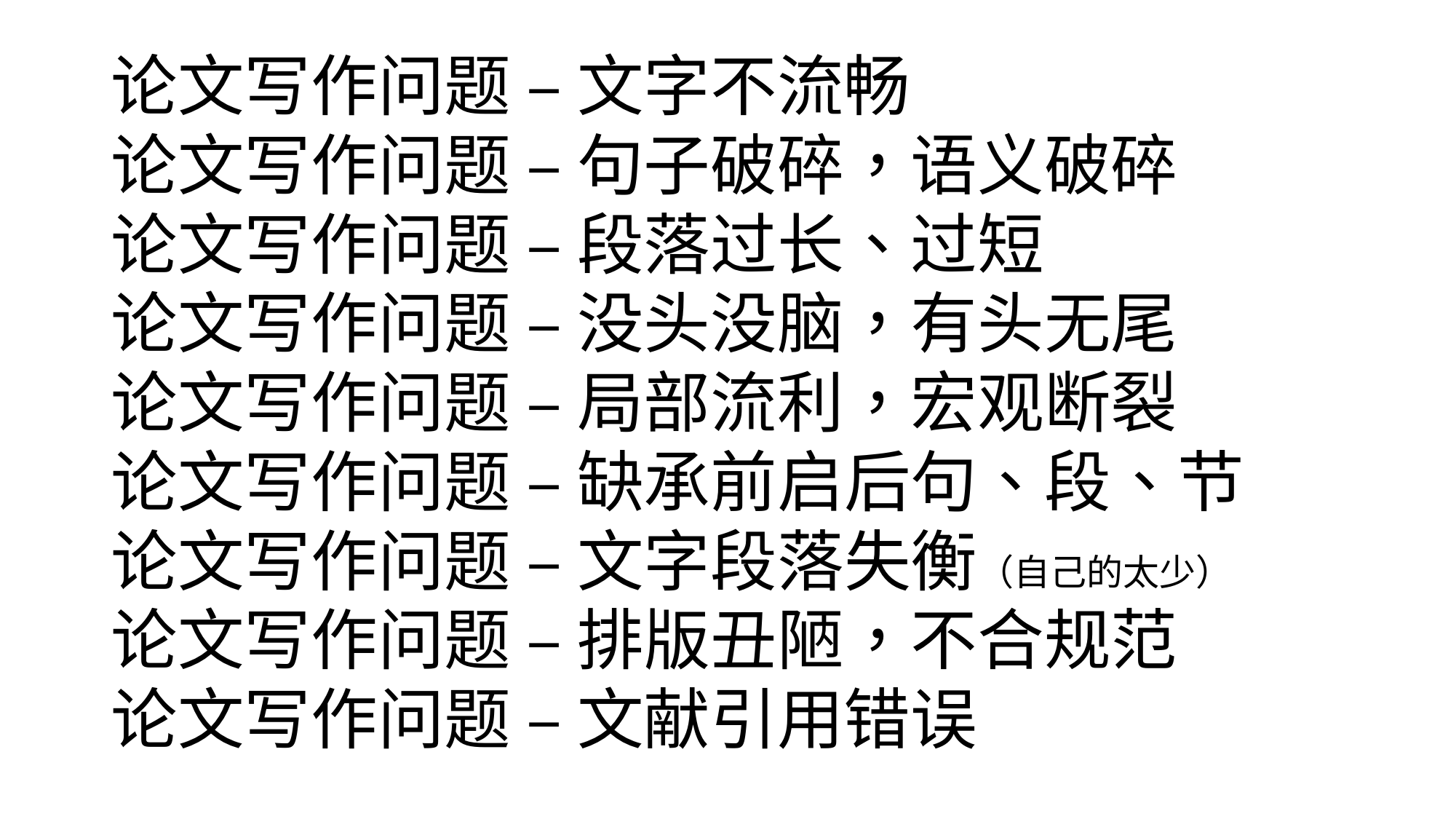

# 论文写作问题 – 文字不流畅
论文写作问题 – 句子破碎，语义破碎
论文写作问题 – 段落过长、过短
论文写作问题 – 没头没脑，有头无尾
论文写作问题 – 局部流利，宏观断裂
论文写作问题 – 缺承前启后句、段、节
论文写作问题 – 文字段落失衡（自己的太少）
论文写作问题 – 排版丑陋，不合规范
论文写作问题 – 文献引用错误